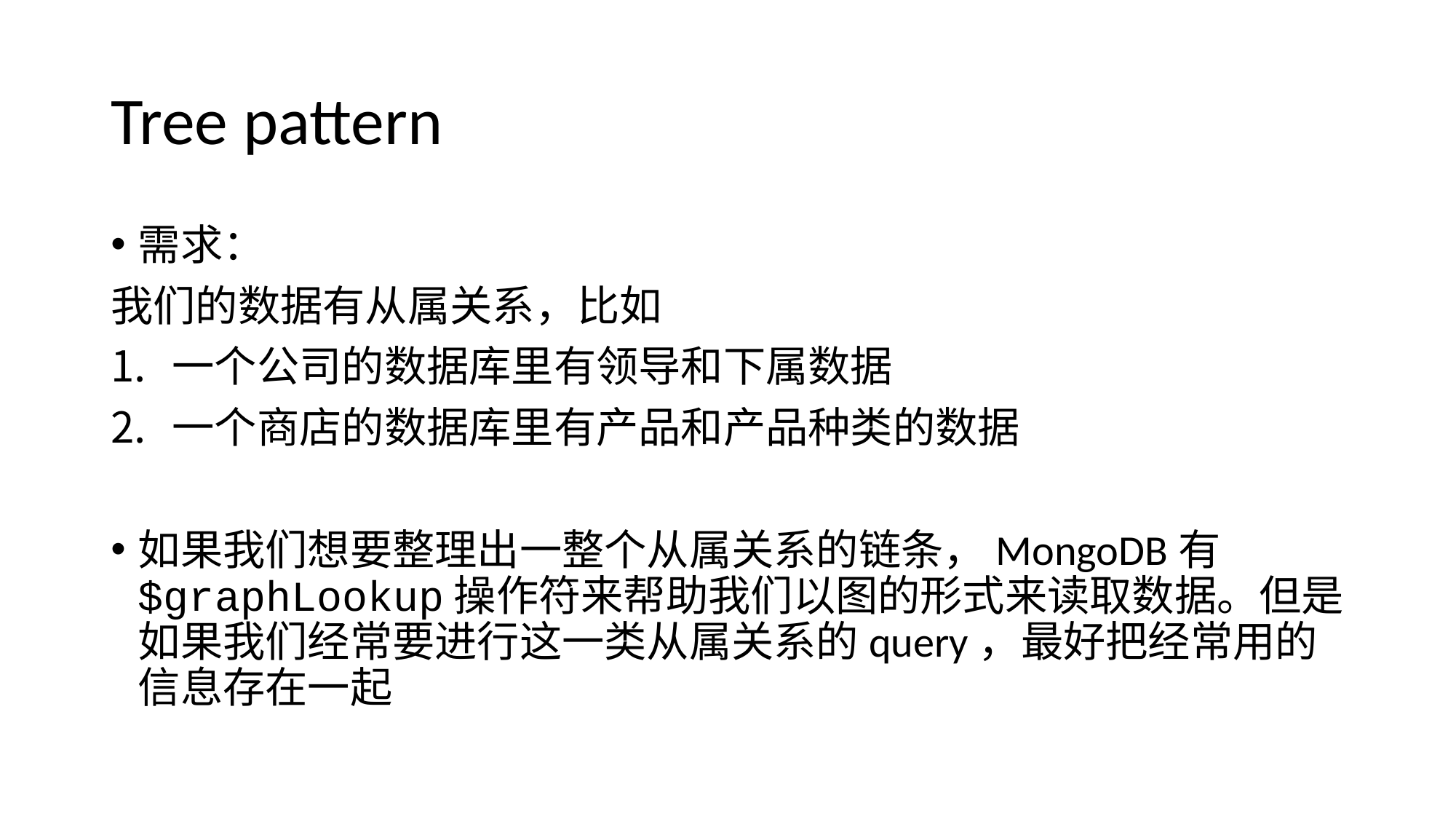

# Tree pattern
需求：
我们的数据有从属关系，比如
一个公司的数据库里有领导和下属数据
一个商店的数据库里有产品和产品种类的数据

如果我们想要整理出一整个从属关系的链条，MongoDB有$graphLookup操作符来帮助我们以图的形式来读取数据。但是如果我们经常要进行这一类从属关系的query，最好把经常用的信息存在一起